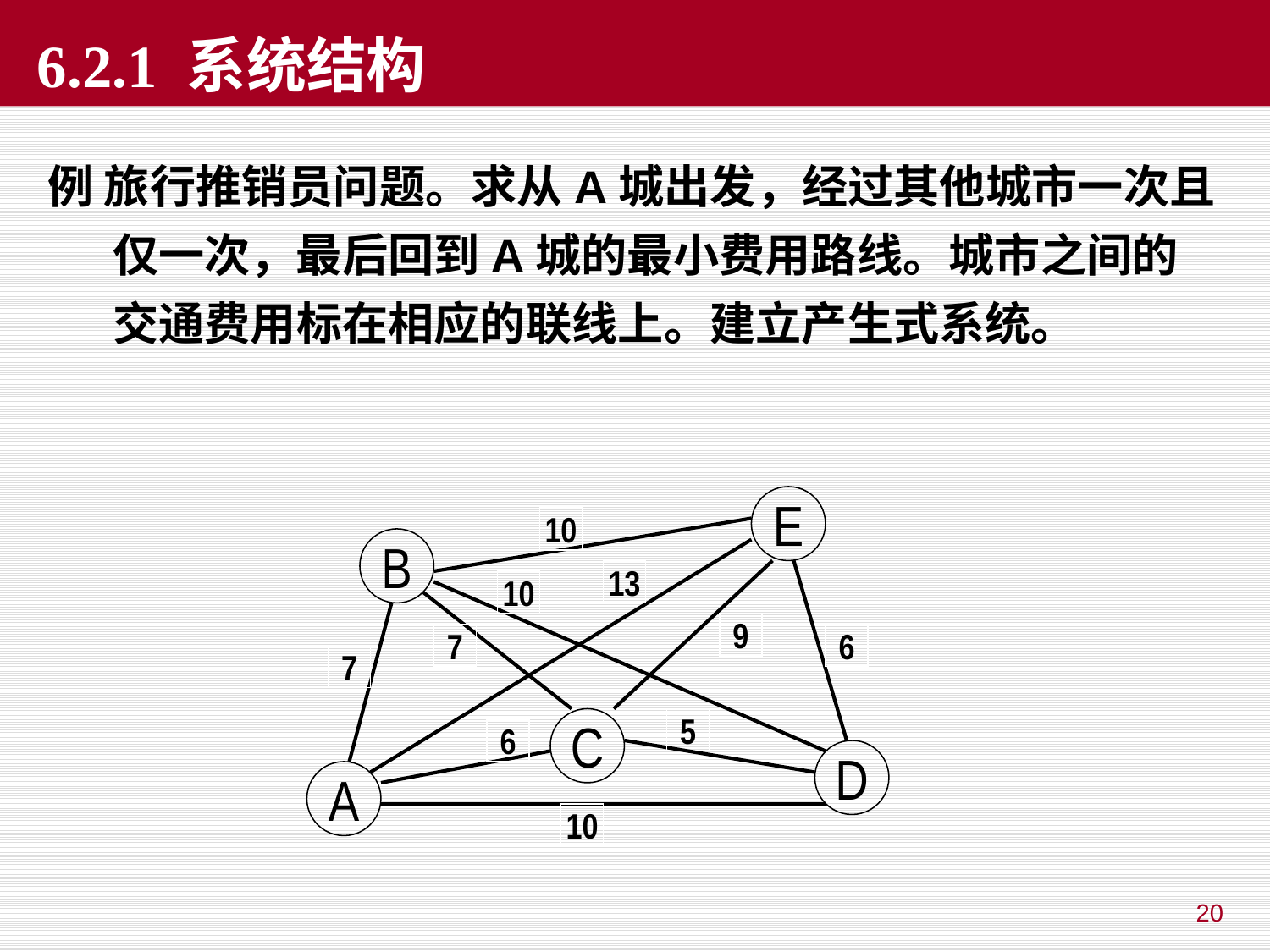

# 6.2.1 系统结构
例 旅行推销员问题。求从A城出发，经过其他城市一次且仅一次，最后回到A城的最小费用路线。城市之间的交通费用标在相应的联线上。建立产生式系统。

E
10

B

13

10

9
7
6
7

C
5
6

D

A

10
20